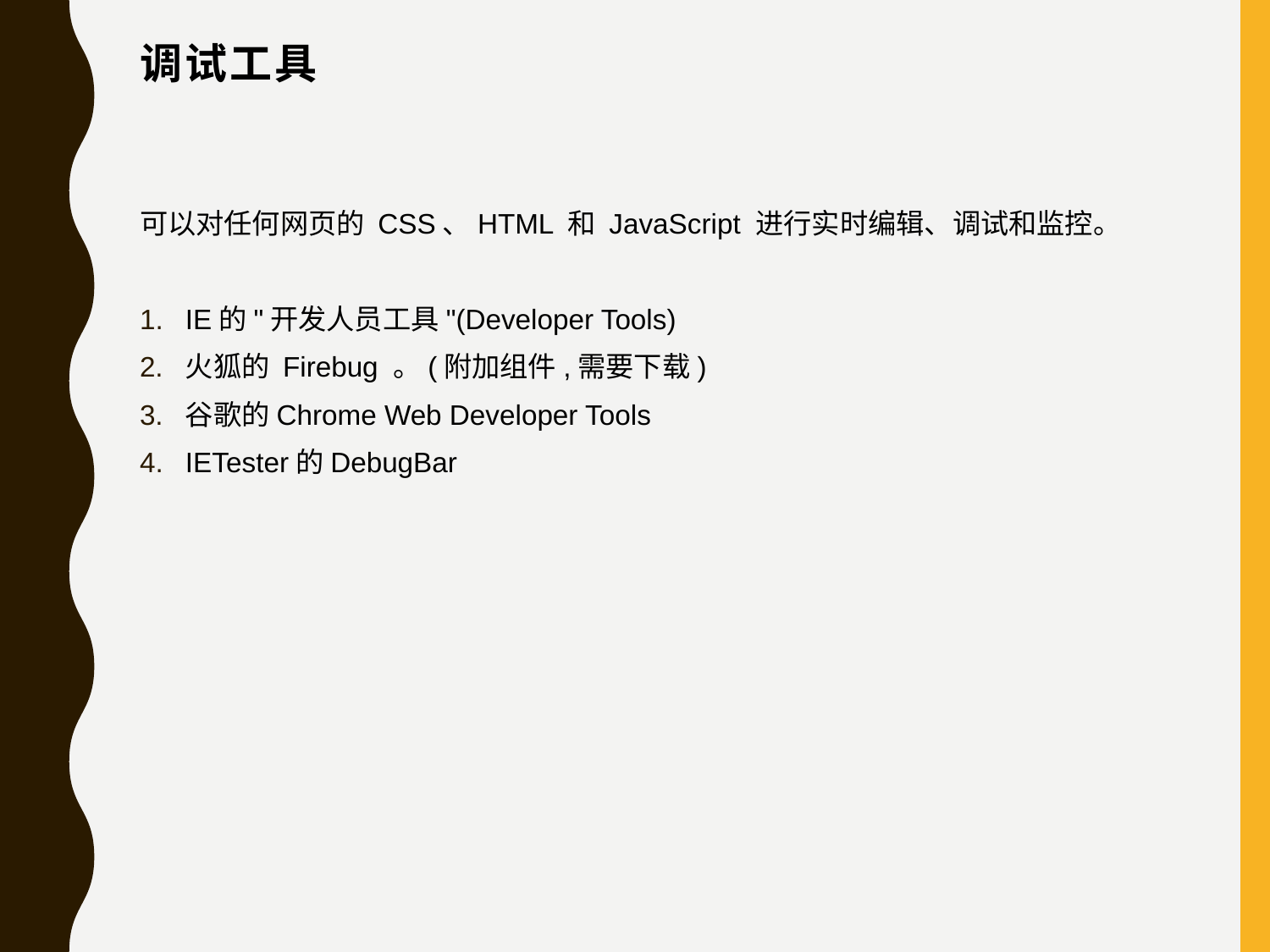

# 调试工具
可以对任何网页的 CSS、HTML 和 JavaScript 进行实时编辑、调试和监控。

IE的"开发人员工具"(Developer Tools)
火狐的 Firebug 。(附加组件,需要下载)
谷歌的Chrome Web Developer Tools
IETester的DebugBar